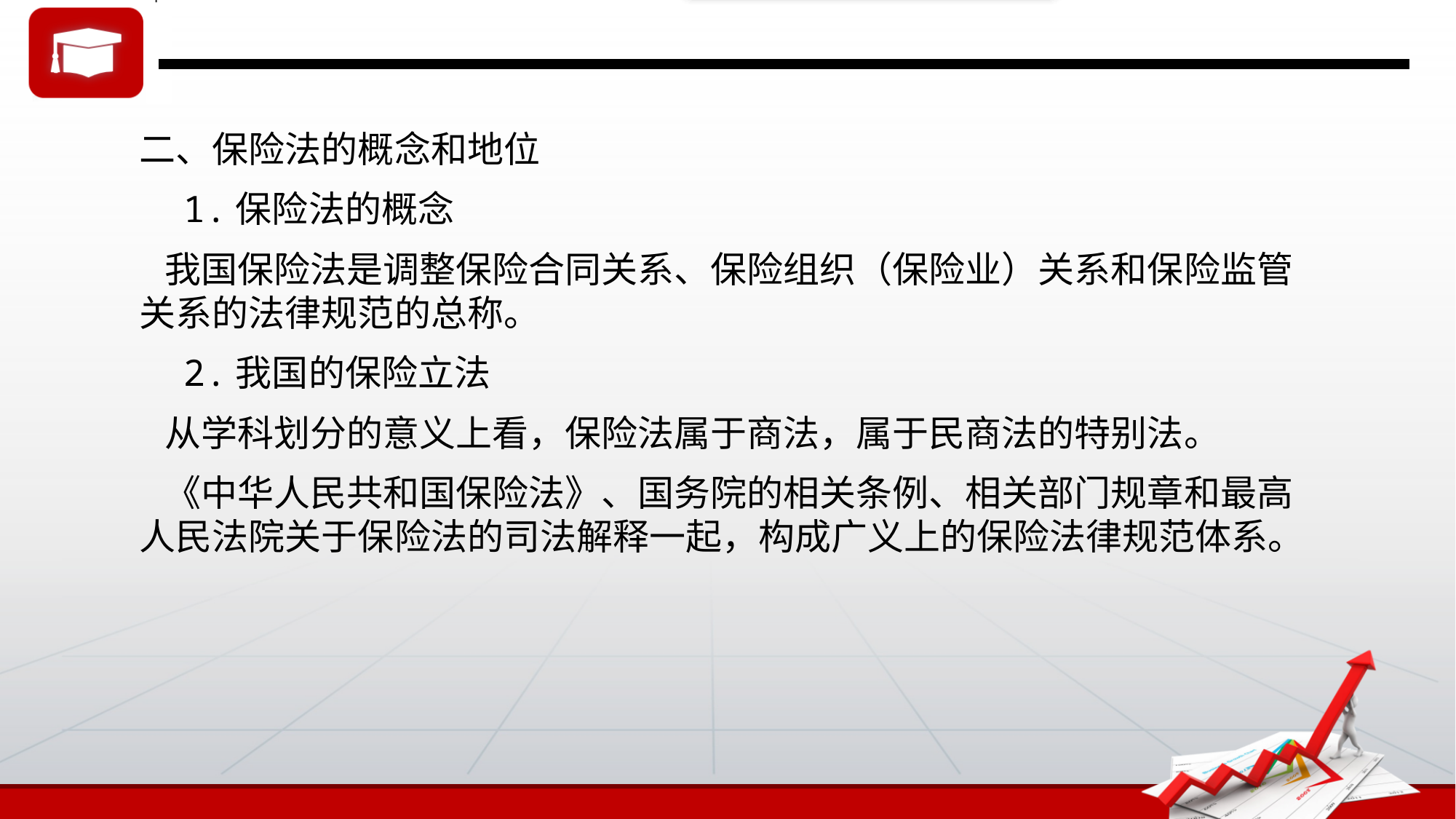

二、保险法的概念和地位
  1.保险法的概念
  我国保险法是调整保险合同关系、保险组织（保险业）关系和保险监管关系的法律规范的总称。
  2.我国的保险立法
  从学科划分的意义上看，保险法属于商法，属于民商法的特别法。
  《中华人民共和国保险法》、国务院的相关条例、相关部门规章和最高人民法院关于保险法的司法解释一起，构成广义上的保险法律规范体系。